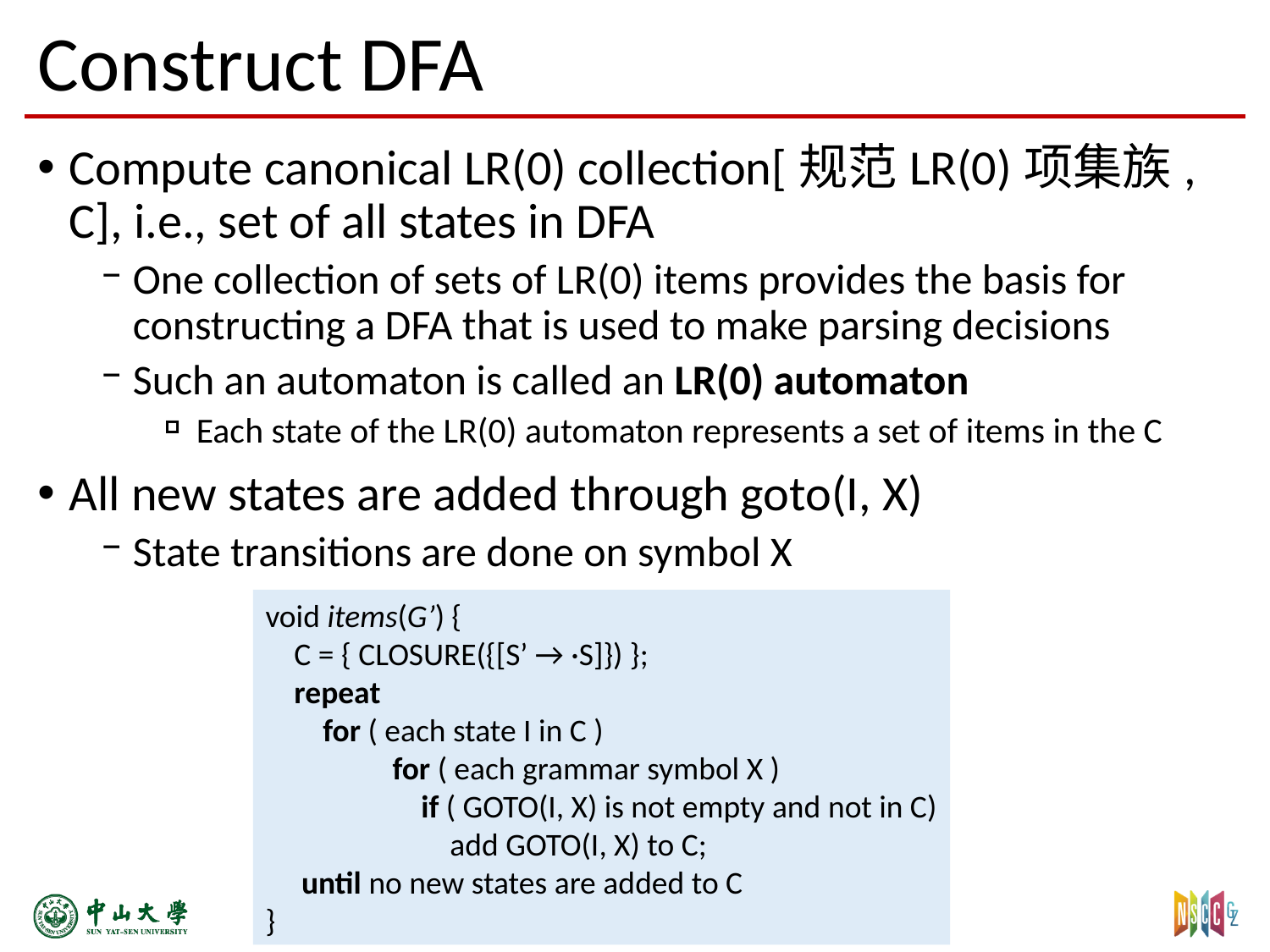

# Construct DFA
Compute canonical LR(0) collection[规范LR(0)项集族, C], i.e., set of all states in DFA
One collection of sets of LR(0) items provides the basis for constructing a DFA that is used to make parsing decisions
Such an automaton is called an LR(0) automaton
Each state of the LR(0) automaton represents a set of items in the C
All new states are added through goto(I, X)
State transitions are done on symbol X
void items(G’) {
    C = { CLOSURE({[S’ → ·S]}) };
    repeat
        for ( each state I in C )
	for ( each grammar symbol X )
	    if ( GOTO(I, X) is not empty and not in C)
	        add GOTO(I, X) to C;
     until no new states are added to C
}
10